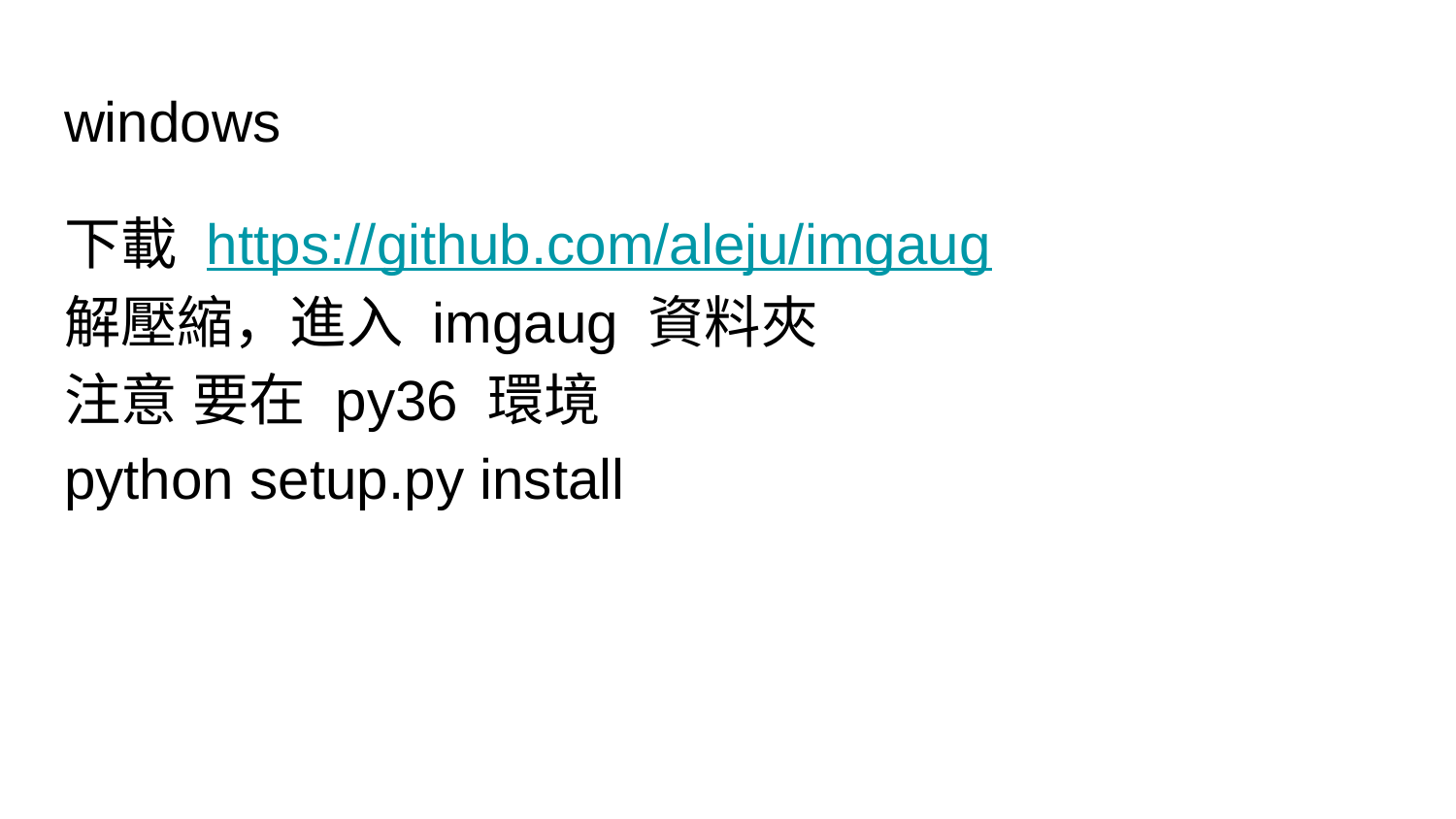

# windows
下載 https://github.com/aleju/imgaug
解壓縮，進入 imgaug 資料夾
注意 要在 py36 環境
python setup.py install